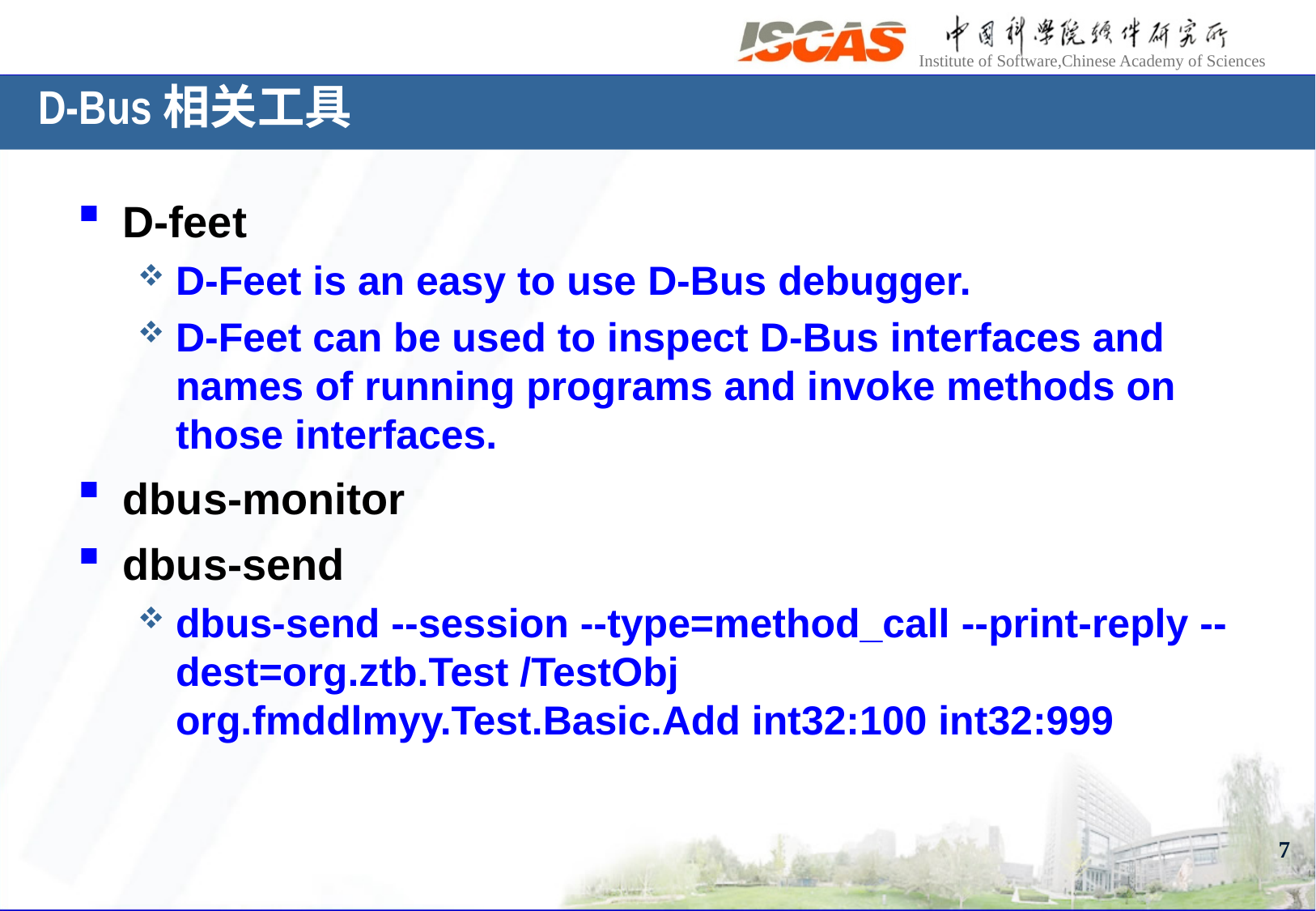

# D-Bus相关工具
D-feet
D-Feet is an easy to use D-Bus debugger.
D-Feet can be used to inspect D-Bus interfaces and names of running programs and invoke methods on those interfaces.
dbus-monitor
dbus-send
dbus-send --session --type=method_call --print-reply --dest=org.ztb.Test /TestObj org.fmddlmyy.Test.Basic.Add int32:100 int32:999

7